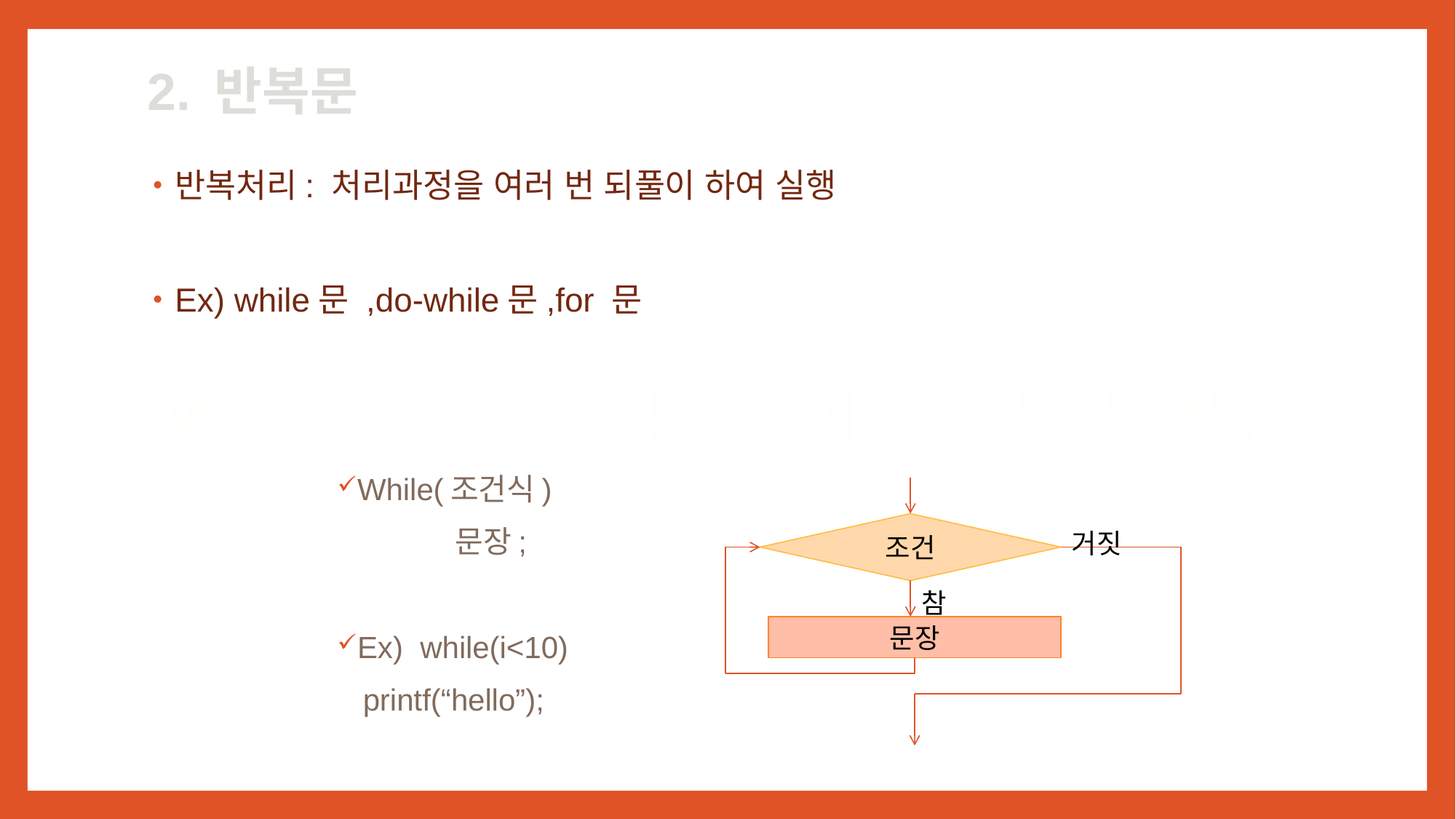

# 2. 반복문
반복처리: 처리과정을 여러 번 되풀이 하여 실행

Ex) while문 ,do-while문,for 문

-While문 : 조건식이 참이 동안 문장 반복
While(조건식)
             문장;

Ex)  while(i<10)
   printf(“hello”);
조건
거짓
참
문장